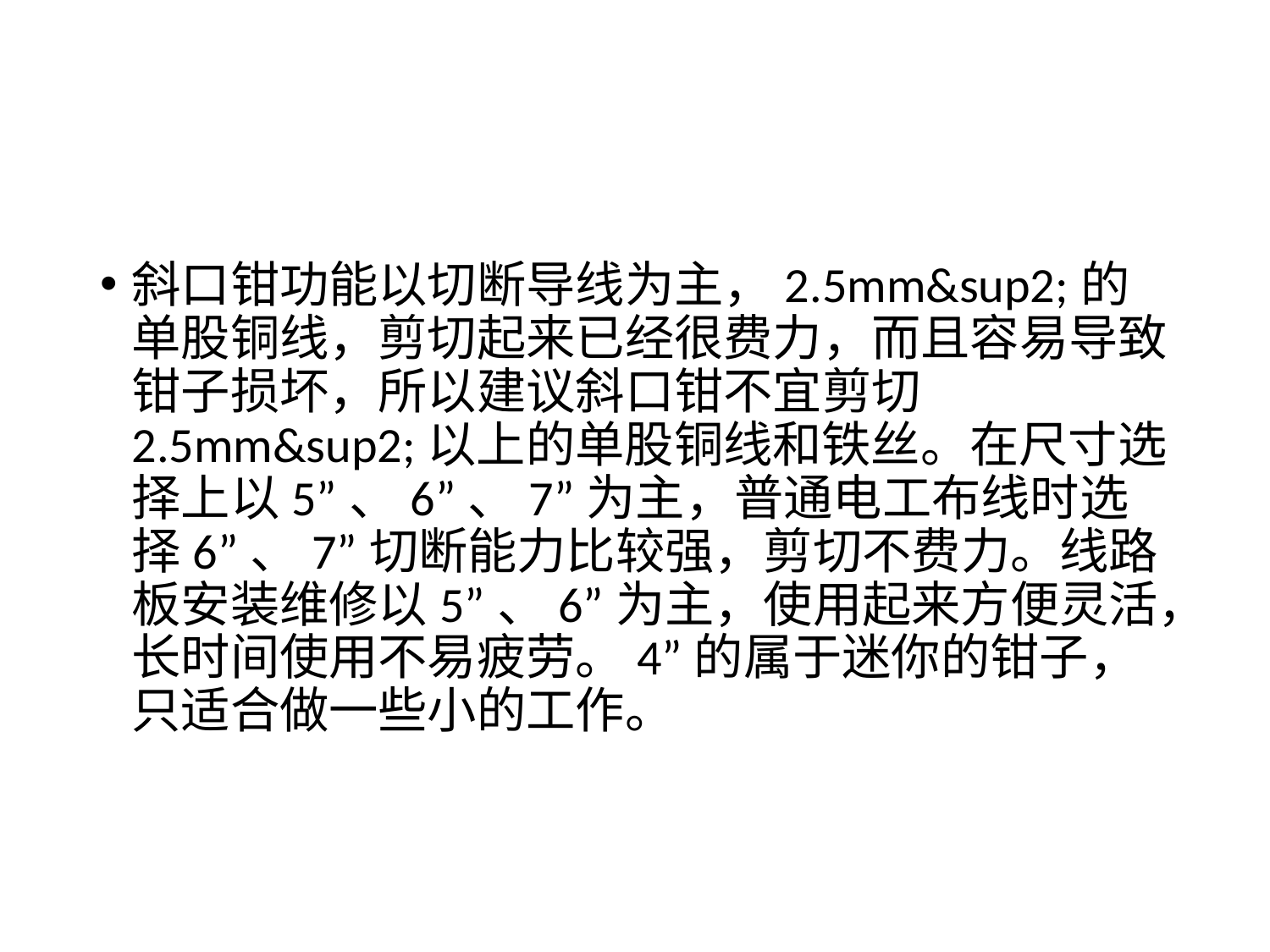

#
斜口钳功能以切断导线为主，2.5mm&sup2;的单股铜线，剪切起来已经很费力，而且容易导致钳子损坏，所以建议斜口钳不宜剪切2.5mm&sup2;以上的单股铜线和铁丝。在尺寸选择上以5”、6”、7”为主，普通电工布线时选择6”、7”切断能力比较强，剪切不费力。线路板安装维修以5”、6”为主，使用起来方便灵活，长时间使用不易疲劳。4”的属于迷你的钳子，只适合做一些小的工作。